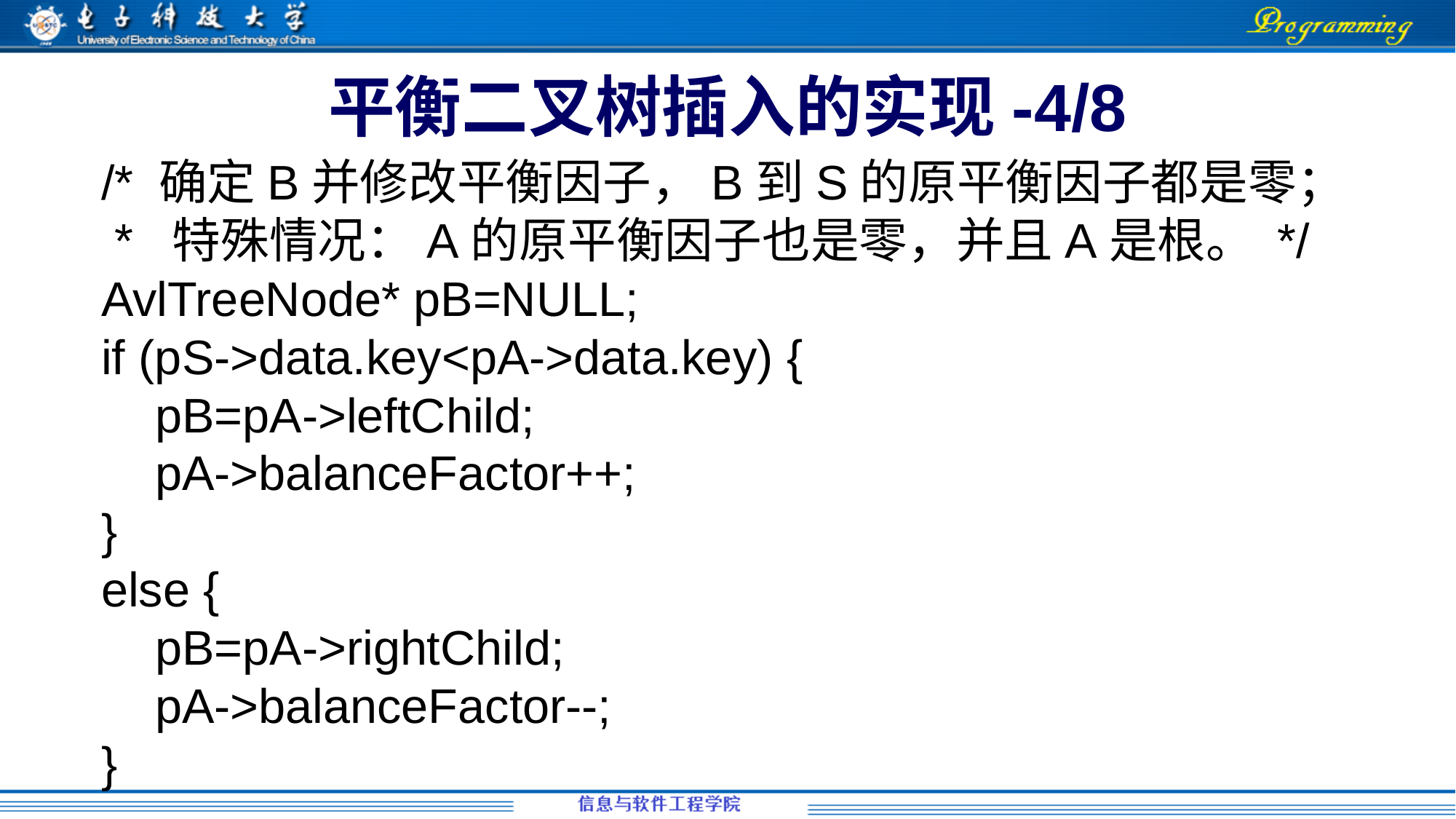

# 平衡二叉树插入的实现-4/8
    /* 确定B并修改平衡因子，B到S的原平衡因子都是零；
     *  特殊情况：A的原平衡因子也是零，并且A是根。 */
    AvlTreeNode* pB=NULL;
    if (pS->data.key<pA->data.key) {
        pB=pA->leftChild;
        pA->balanceFactor++;
    }
    else {
        pB=pA->rightChild;
        pA->balanceFactor--;
    }